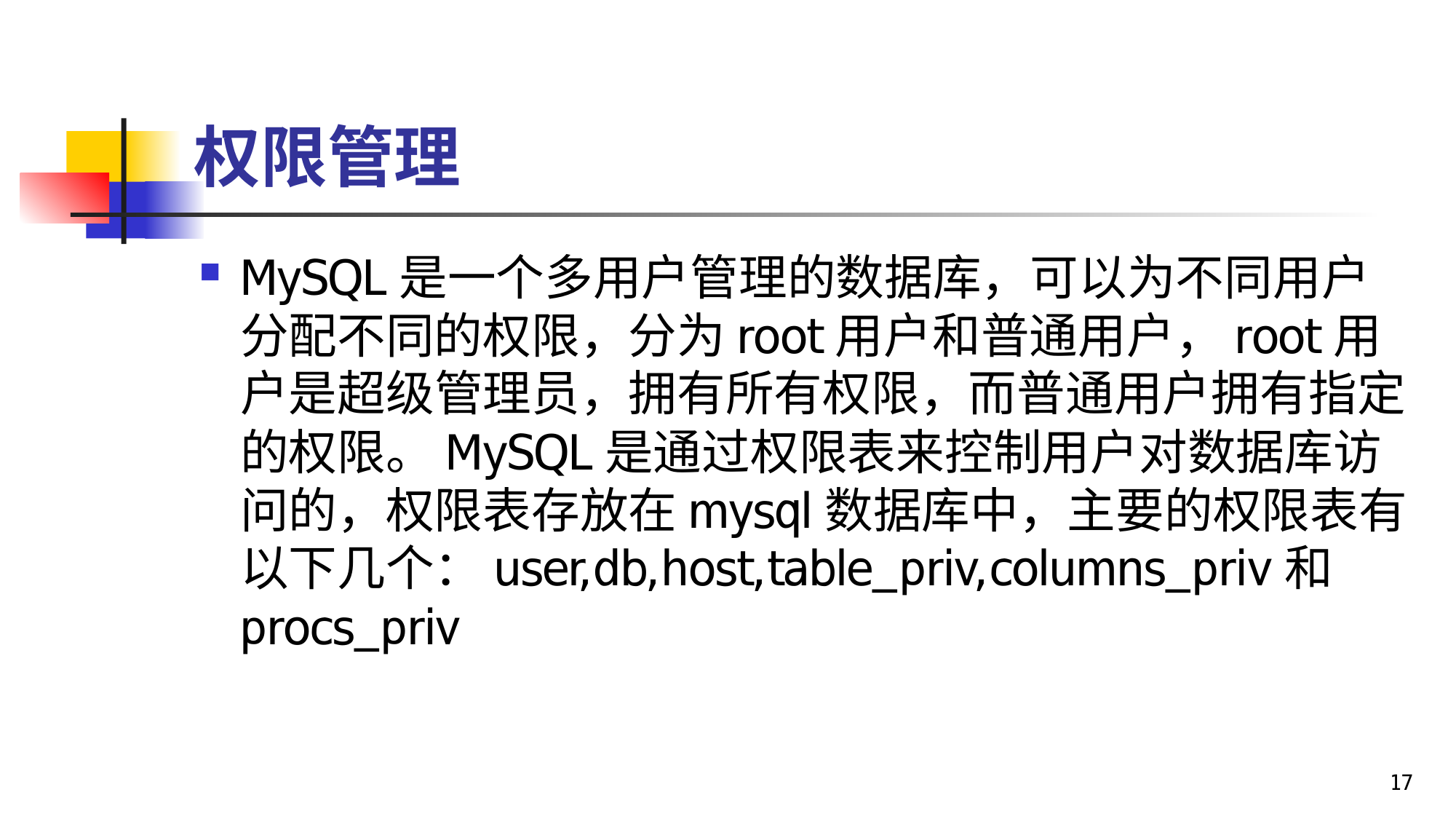

# 权限管理
MySQL是一个多用户管理的数据库，可以为不同用户分配不同的权限，分为root用户和普通用户，root用户是超级管理员，拥有所有权限，而普通用户拥有指定的权限。MySQL是通过权限表来控制用户对数据库访问的，权限表存放在mysql数据库中，主要的权限表有以下几个：user,db,host,table_priv,columns_priv和procs_priv

17